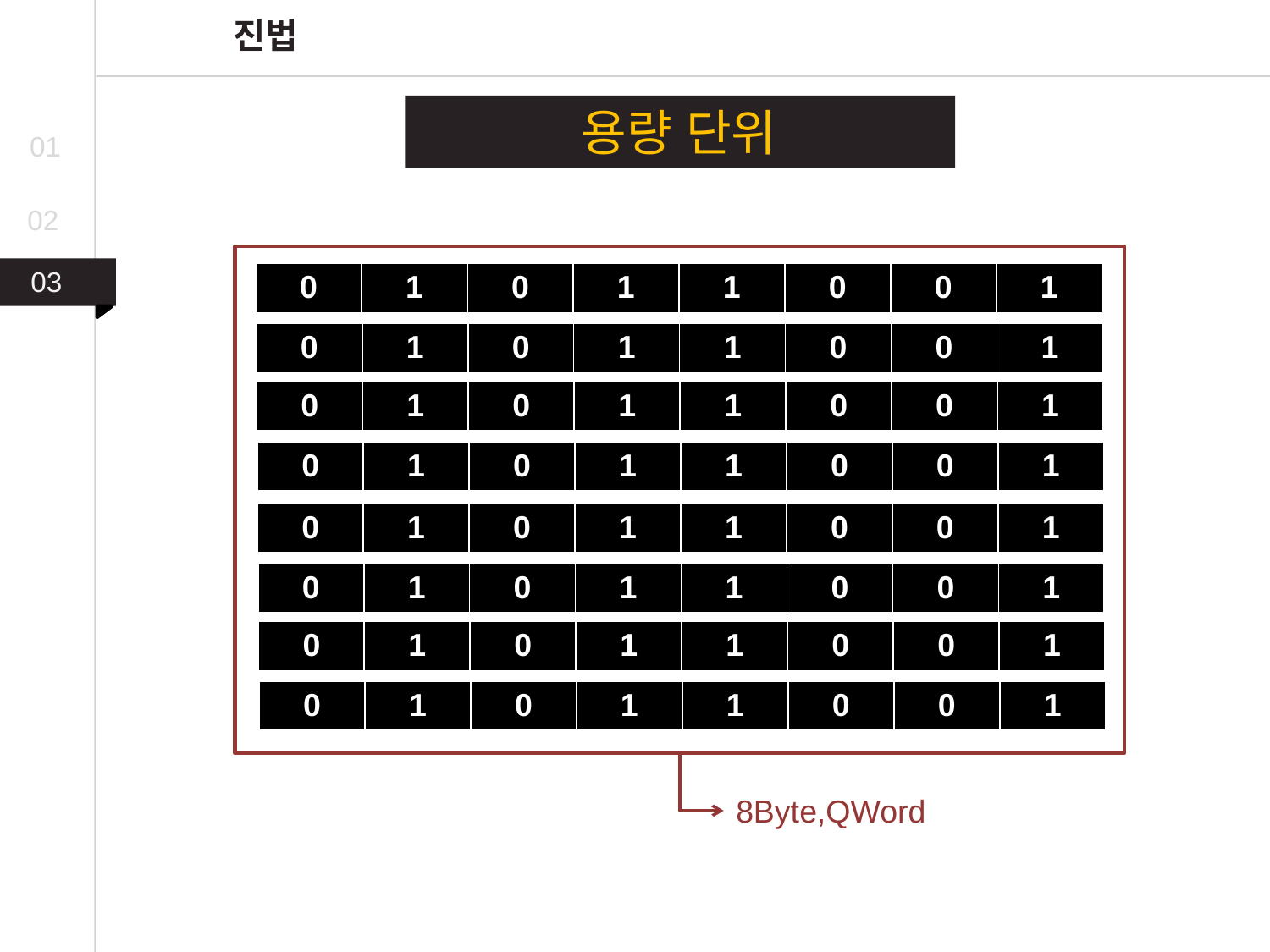

진법
용량 단위

01
02

03

03
| 0 | 1 | 0 | 1 | 1 | 0 | 0 | 1 |
| --- | --- | --- | --- | --- | --- | --- | --- |
02

| 0 | 1 | 0 | 1 | 1 | 0 | 0 | 1 |
| --- | --- | --- | --- | --- | --- | --- | --- |
| 0 | 1 | 0 | 1 | 1 | 0 | 0 | 1 |
| --- | --- | --- | --- | --- | --- | --- | --- |
| 0 | 1 | 0 | 1 | 1 | 0 | 0 | 1 |
| --- | --- | --- | --- | --- | --- | --- | --- |
| 0 | 1 | 0 | 1 | 1 | 0 | 0 | 1 |
| --- | --- | --- | --- | --- | --- | --- | --- |
| 0 | 1 | 0 | 1 | 1 | 0 | 0 | 1 |
| --- | --- | --- | --- | --- | --- | --- | --- |
| 0 | 1 | 0 | 1 | 1 | 0 | 0 | 1 |
| --- | --- | --- | --- | --- | --- | --- | --- |
| 0 | 1 | 0 | 1 | 1 | 0 | 0 | 1 |
| --- | --- | --- | --- | --- | --- | --- | --- |
8Byte,QWord